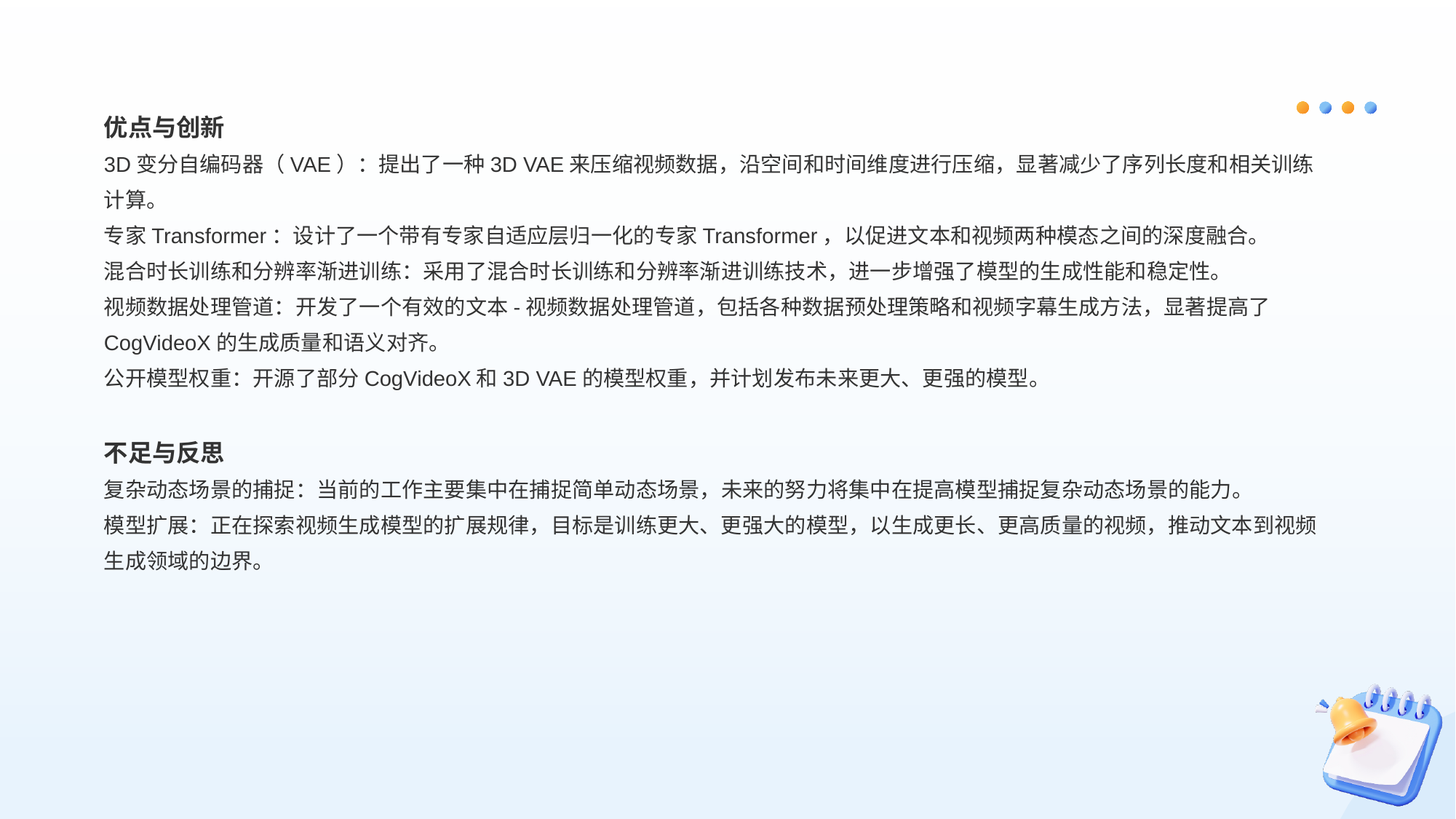

优点与创新
3D变分自编码器（VAE）：提出了一种3D VAE来压缩视频数据，沿空间和时间维度进行压缩，显著减少了序列长度和相关训练计算。
专家Transformer：设计了一个带有专家自适应层归一化的专家Transformer，以促进文本和视频两种模态之间的深度融合。
混合时长训练和分辨率渐进训练：采用了混合时长训练和分辨率渐进训练技术，进一步增强了模型的生成性能和稳定性。
视频数据处理管道：开发了一个有效的文本-视频数据处理管道，包括各种数据预处理策略和视频字幕生成方法，显著提高了CogVideoX的生成质量和语义对齐。
公开模型权重：开源了部分CogVideoX和3D VAE的模型权重，并计划发布未来更大、更强的模型。

不足与反思
复杂动态场景的捕捉：当前的工作主要集中在捕捉简单动态场景，未来的努力将集中在提高模型捕捉复杂动态场景的能力。
模型扩展：正在探索视频生成模型的扩展规律，目标是训练更大、更强大的模型，以生成更长、更高质量的视频，推动文本到视频生成领域的边界。